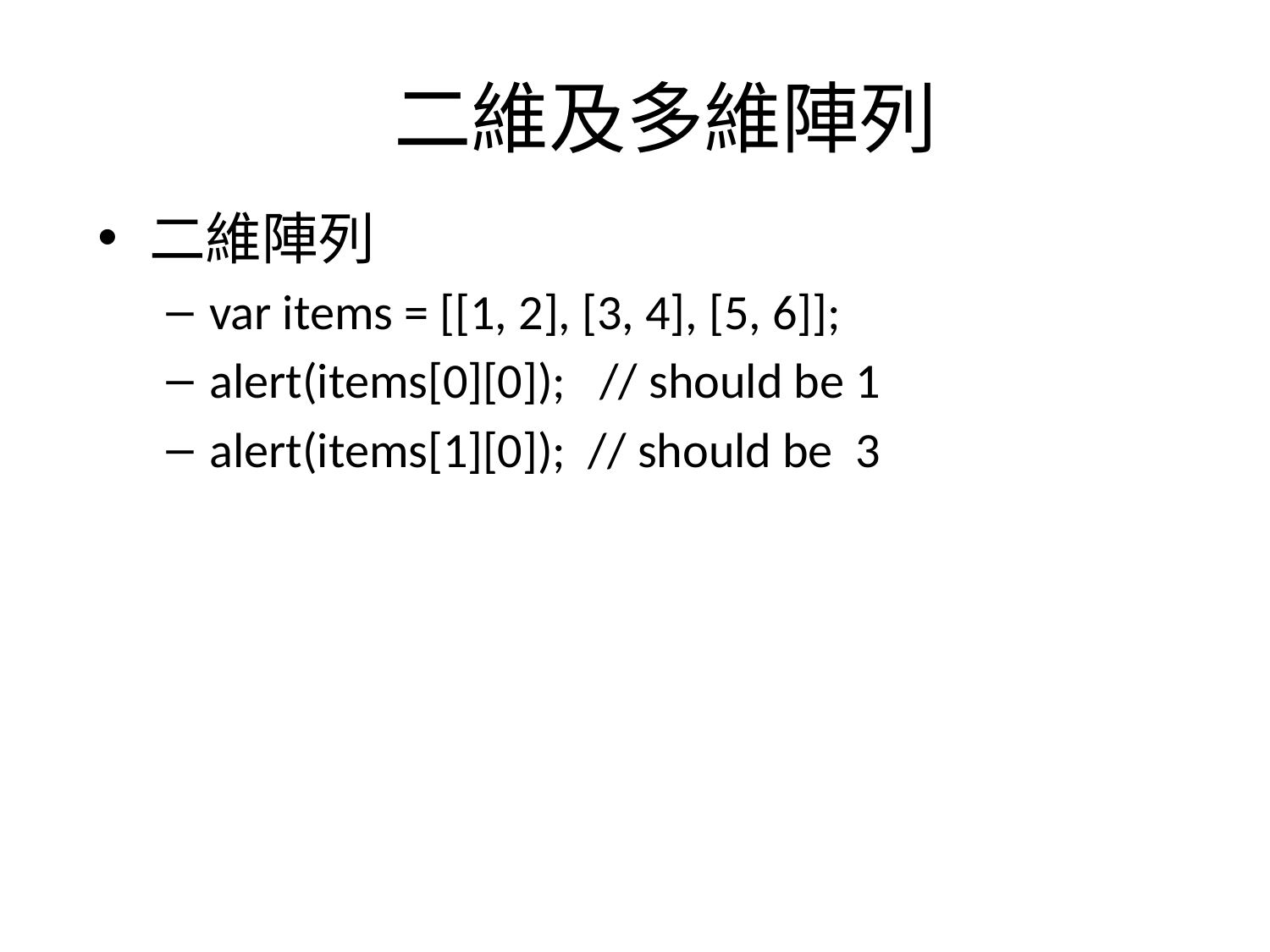

# 二維及多維陣列
二維陣列
var items = [[1, 2], [3, 4], [5, 6]];
alert(items[0][0]);   // should be 1
alert(items[1][0]);  // should be  3